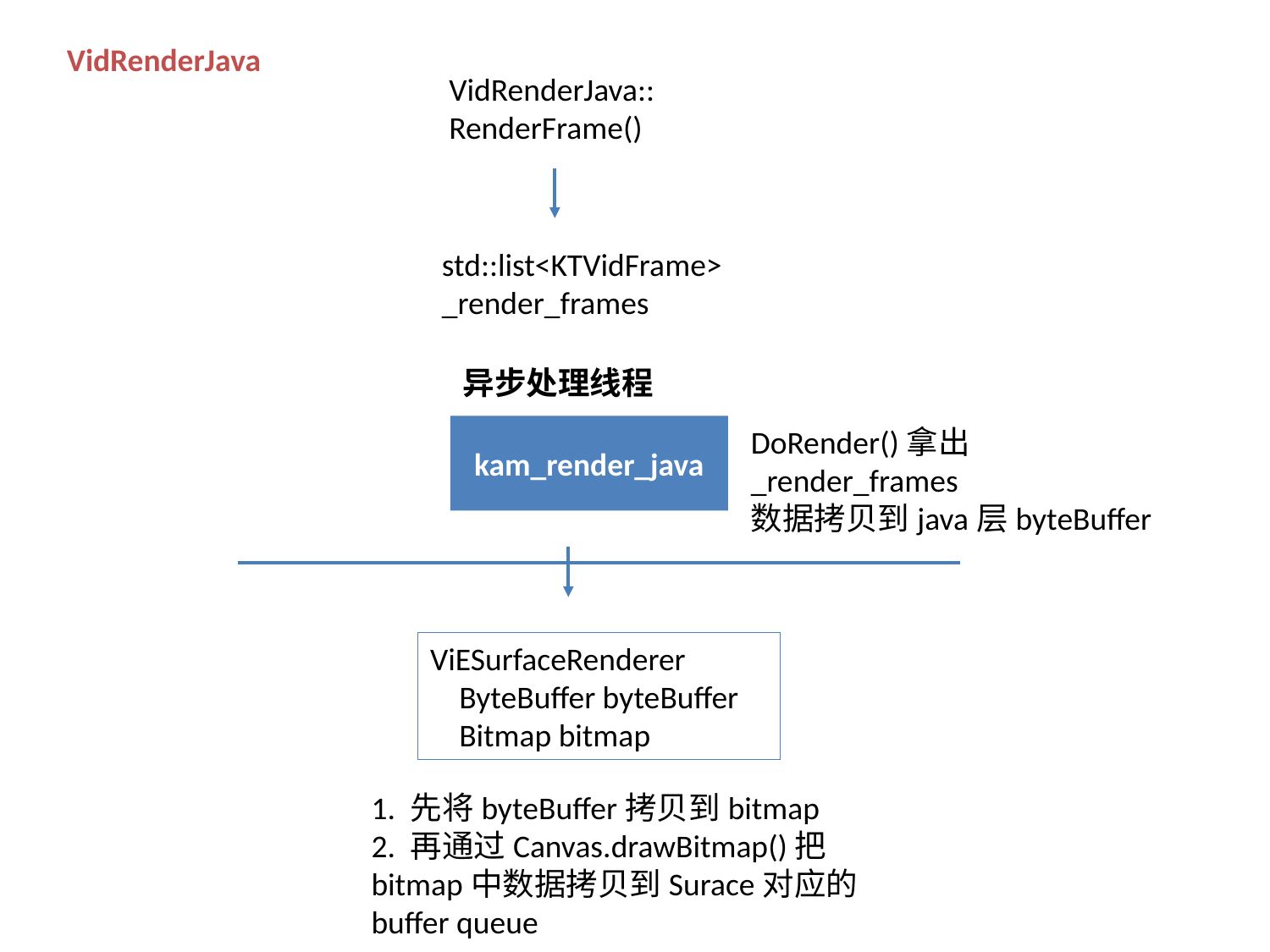

VidRenderJava
VidRenderJava::
RenderFrame()
std::list<KTVidFrame> _render_frames
异步处理线程
kam_render_java
DoRender()拿出_render_frames
数据拷贝到java层byteBuffer
ViESurfaceRenderer
    ByteBuffer byteBuffer
    Bitmap bitmap
1. 先将byteBuffer拷贝到bitmap
2. 再通过Canvas.drawBitmap()把bitmap中数据拷贝到Surace对应的buffer queue